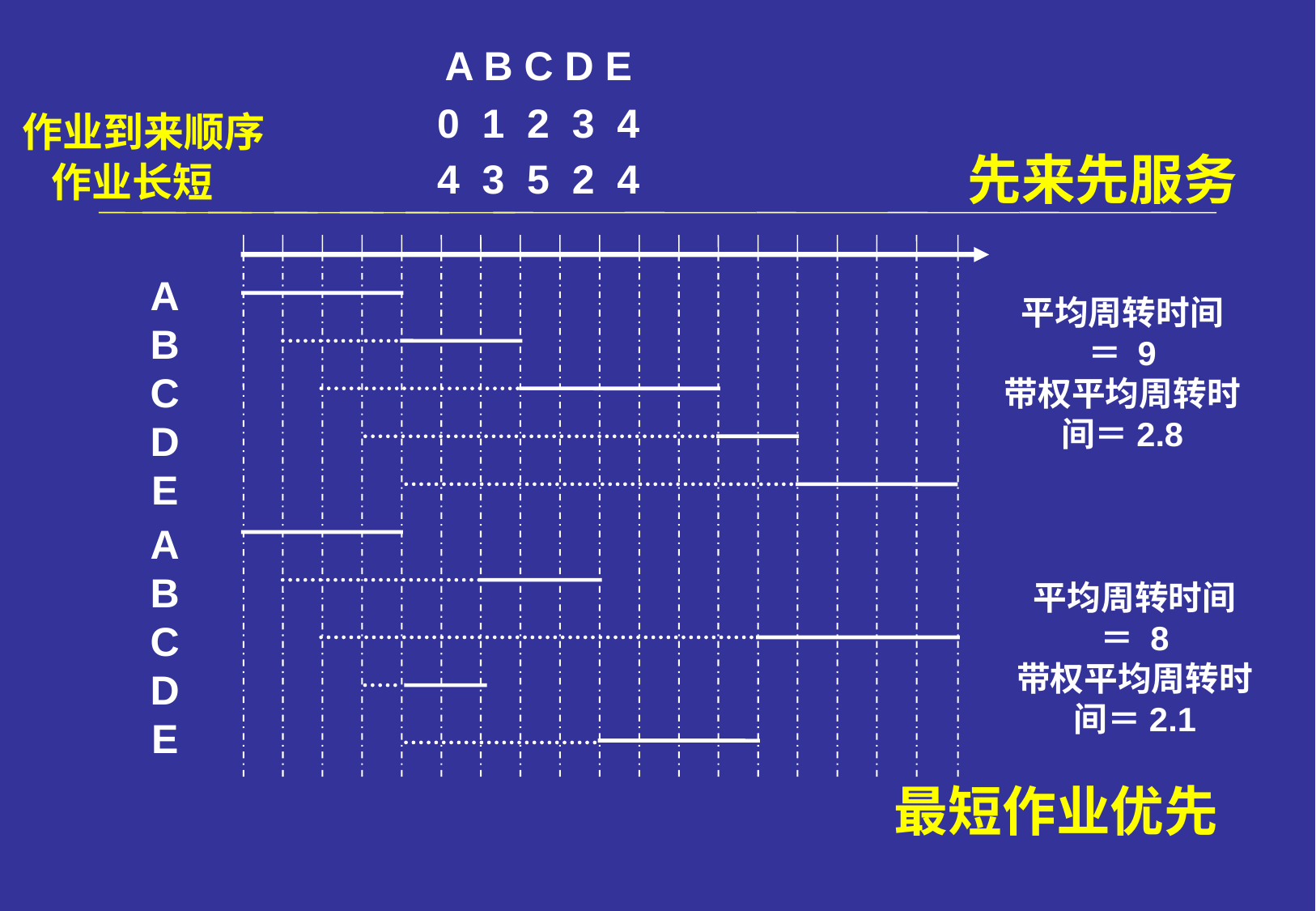

A B C D E
0  1  2  3  4
4  3  5  2  4

作业到来顺序
先来先服务
作业长短

A
B
C
D
E
平均周转时间 ＝ 9
带权平均周转时间＝2.8

A
B
C
D
E

平均周转时间 ＝ 8
带权平均周转时间＝2.1

最短作业优先